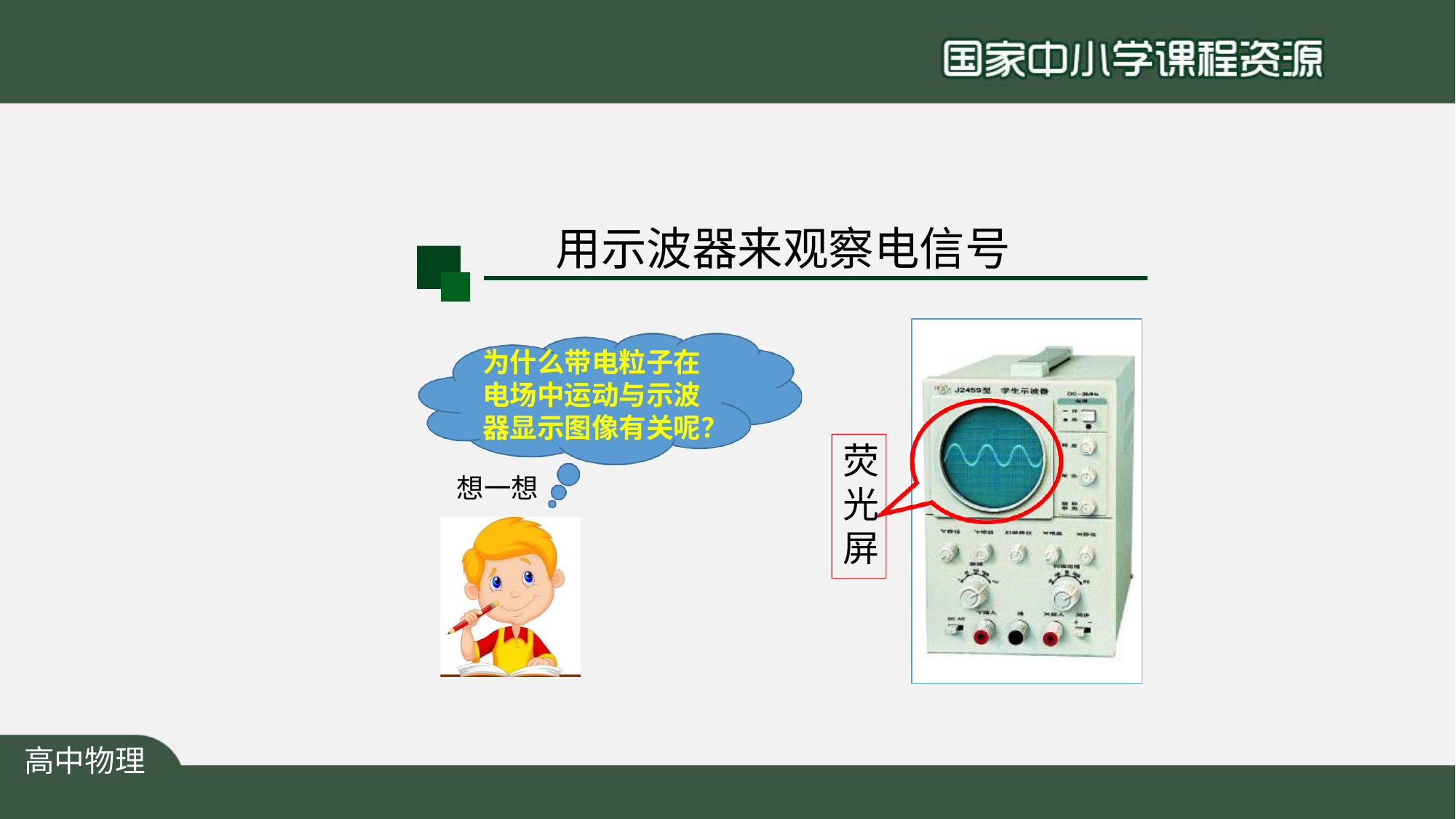

# 用示波器来观察电信号

为什么带电粒子在 电场中运动与示波 器显示图像有关呢？
荧 光 屏
想一想

高中物理